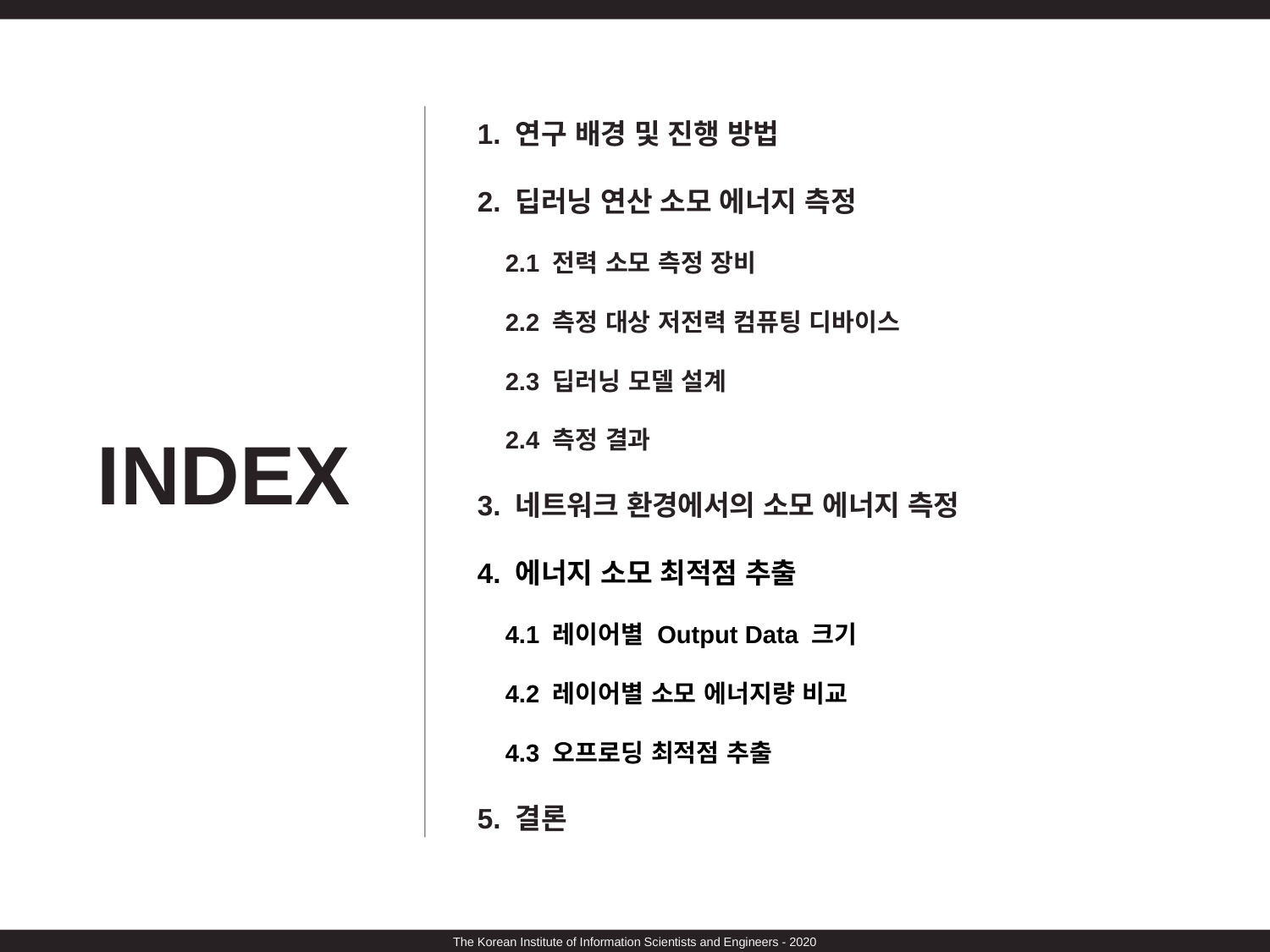

1. 연구 배경 및 진행 방법
2. 딥러닝 연산 소모 에너지 측정
    2.1 전력 소모 측정 장비
    2.2 측정 대상 저전력 컴퓨팅 디바이스
    2.3 딥러닝 모델 설계
    2.4 측정 결과
3. 네트워크 환경에서의 소모 에너지 측정
4. 에너지 소모 최적점 추출
    4.1 레이어별 Output Data 크기
    4.2 레이어별 소모 에너지량 비교
    4.3 오프로딩 최적점 추출
5. 결론
INDEX
The Korean Institute of Information Scientists and Engineers - 2020